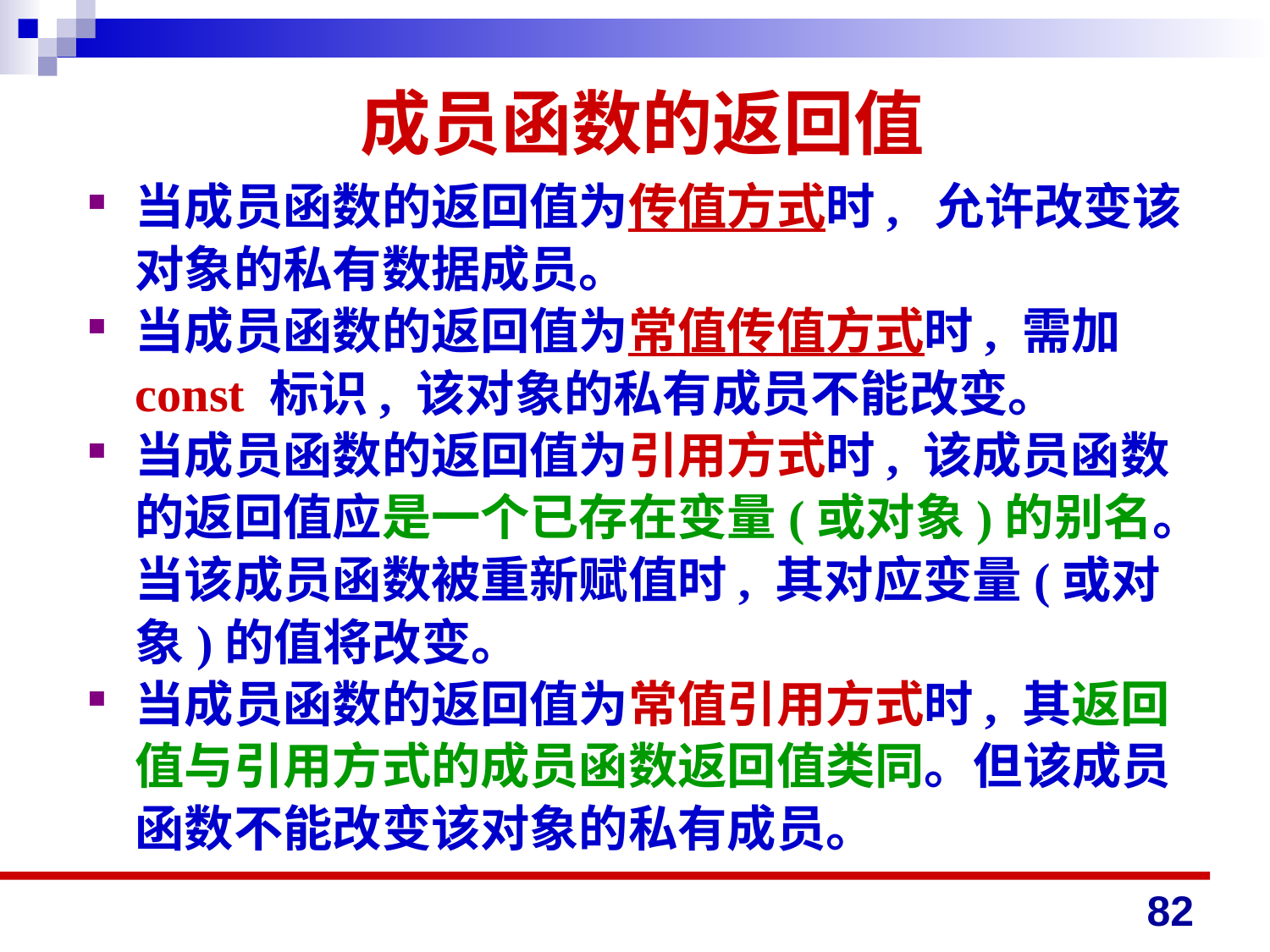

# 成员函数的返回值
当成员函数的返回值为传值方式时,  允许改变该对象的私有数据成员。
当成员函数的返回值为常值传值方式时, 需加 const 标识, 该对象的私有成员不能改变。
当成员函数的返回值为引用方式时, 该成员函数的返回值应是一个已存在变量(或对象)的别名。当该成员函数被重新赋值时, 其对应变量(或对象)的值将改变。
当成员函数的返回值为常值引用方式时, 其返回值与引用方式的成员函数返回值类同。但该成员函数不能改变该对象的私有成员。
82